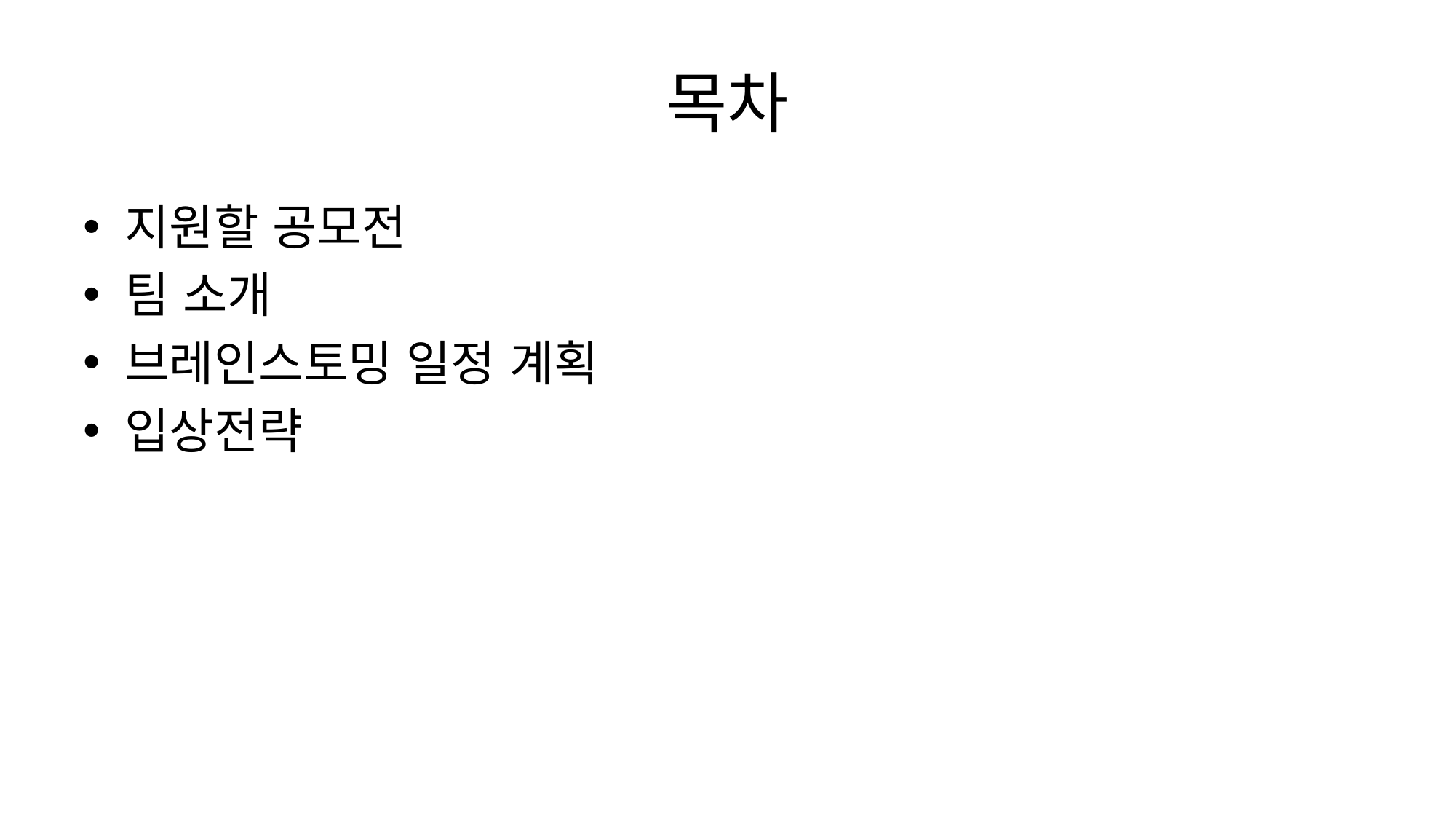

# 목차
지원할 공모전
팀 소개
브레인스토밍 일정 계획
입상전략